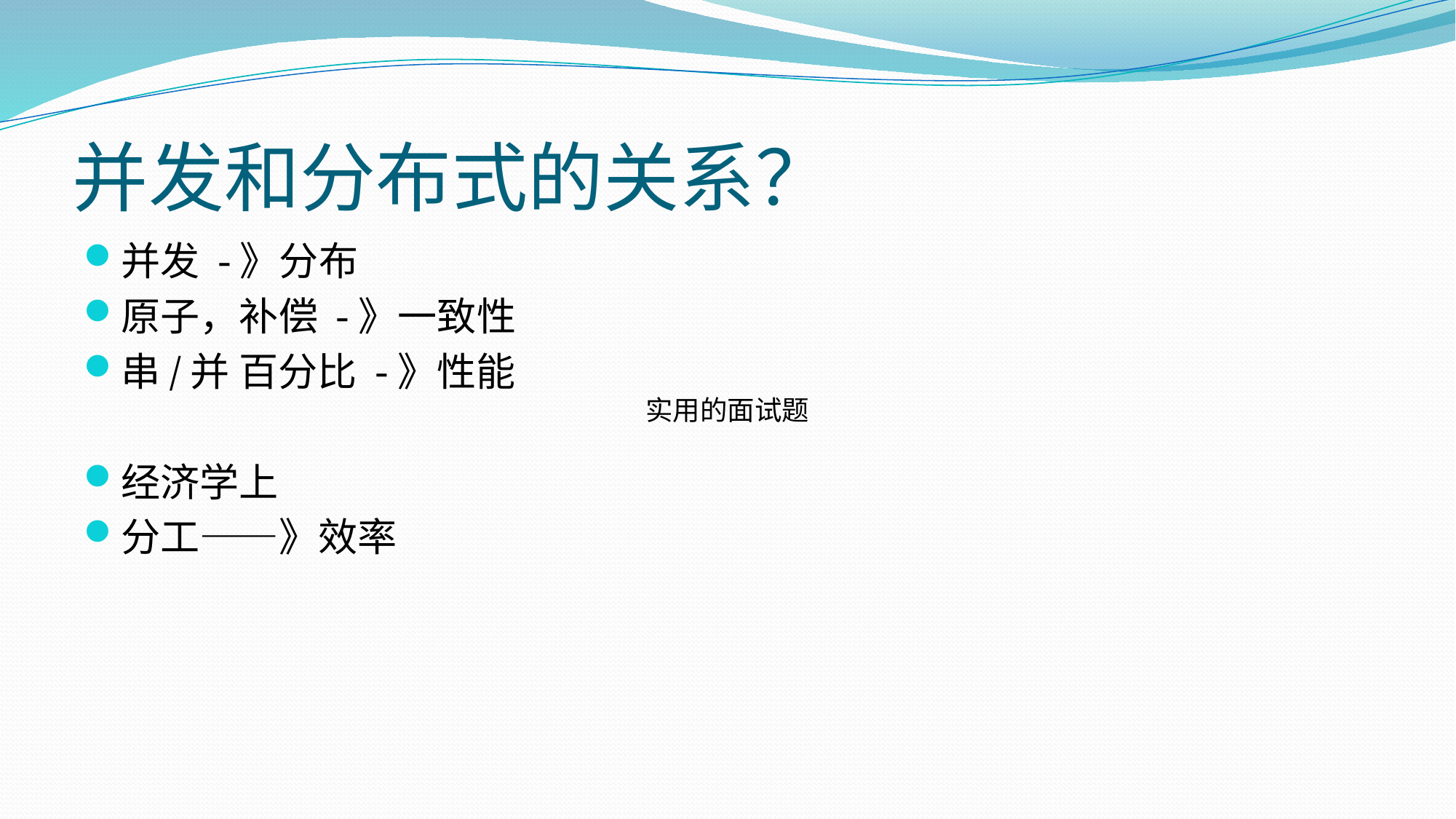

# 并发和分布式的关系？
并发 -》分布
原子，补偿 -》一致性
串/并 百分比 -》性能

经济学上
分工——》效率
实用的面试题